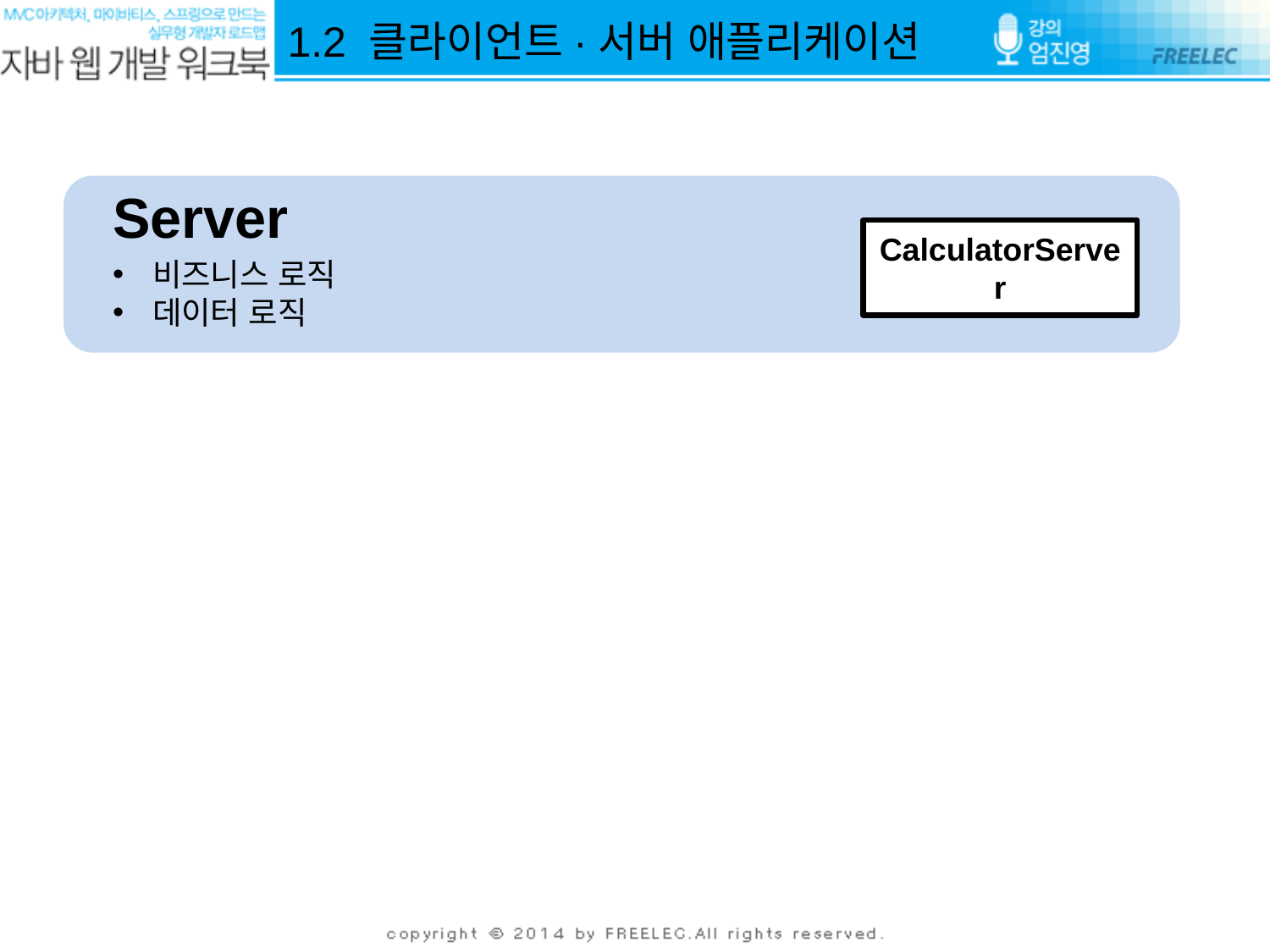

1.2 클라이언트·서버 애플리케이션

Server
CalculatorServer
비즈니스 로직
데이터 로직